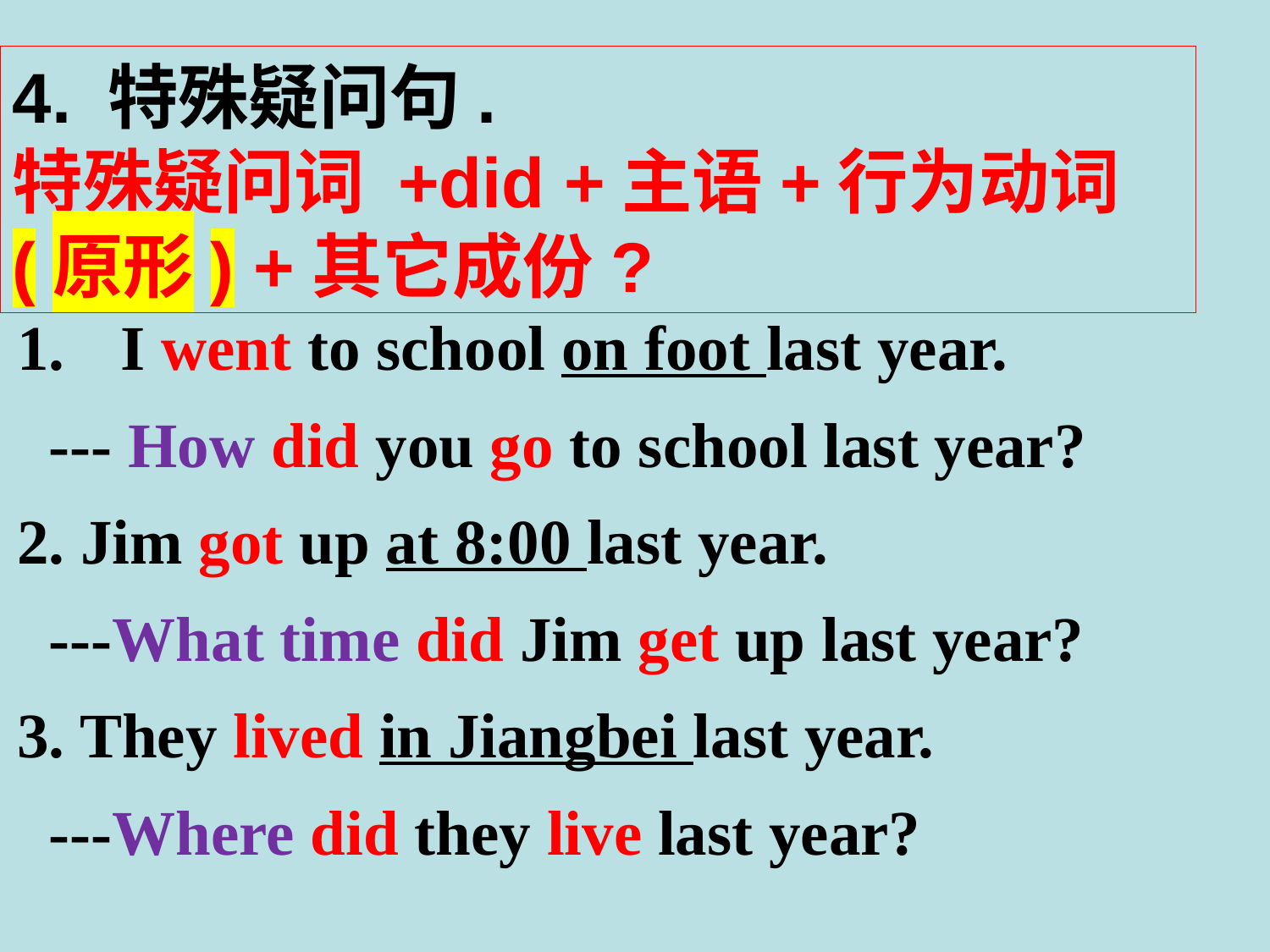

4. 特殊疑问句.
特殊疑问词 +did +主语+行为动词(原形) +其它成份?
I went to school on foot last year.
  --- How did you go to school last year?
2. Jim got up at 8:00 last year.
  ---What time did Jim get up last year?
3. They lived in Jiangbei last year.
  ---Where did they live last year?